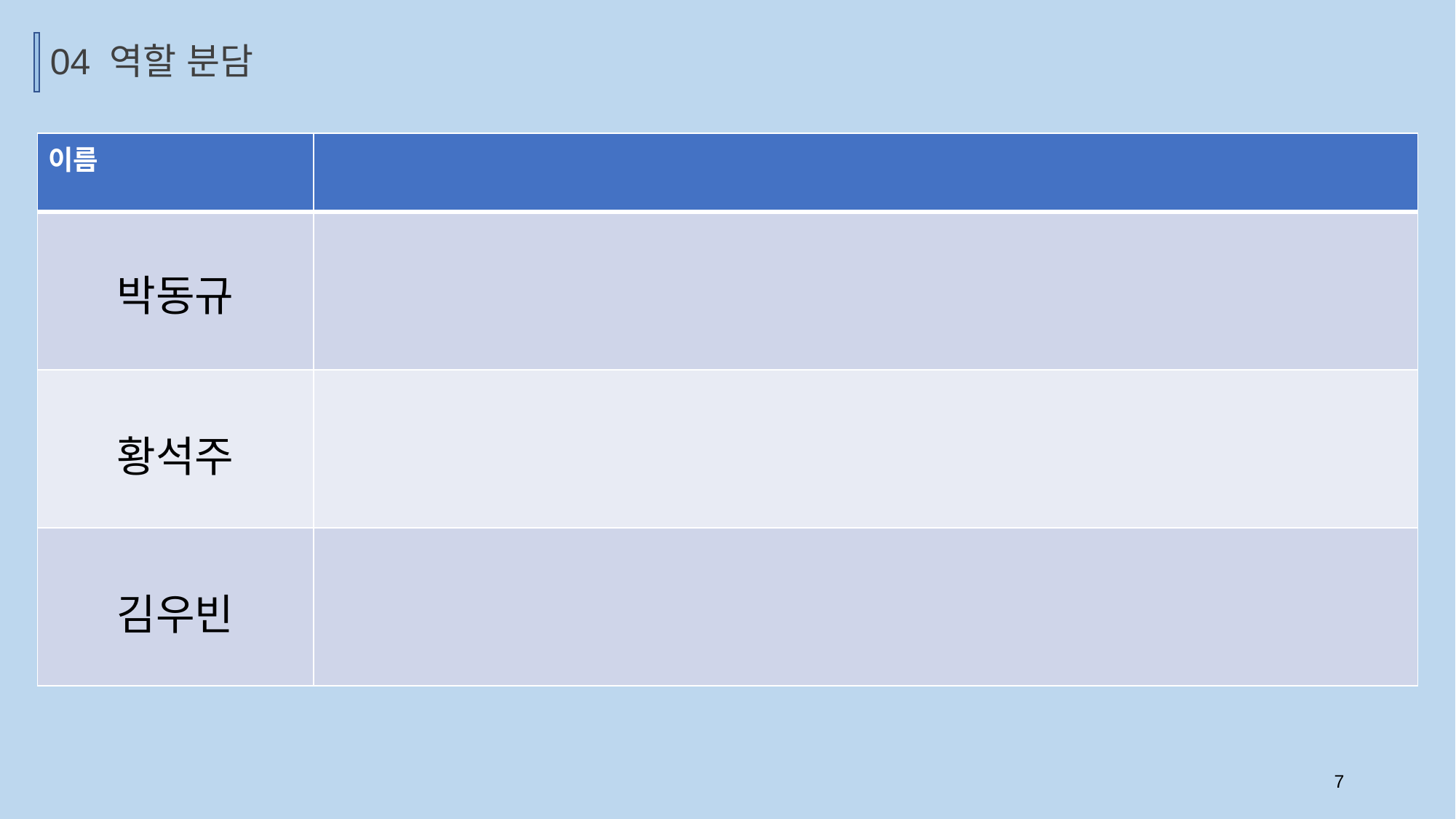

04 역할 분담
| 이름 |  |
| --- | --- |
| 박동규 |  |
| 황석주 |  |
| 김우빈 |  |
7